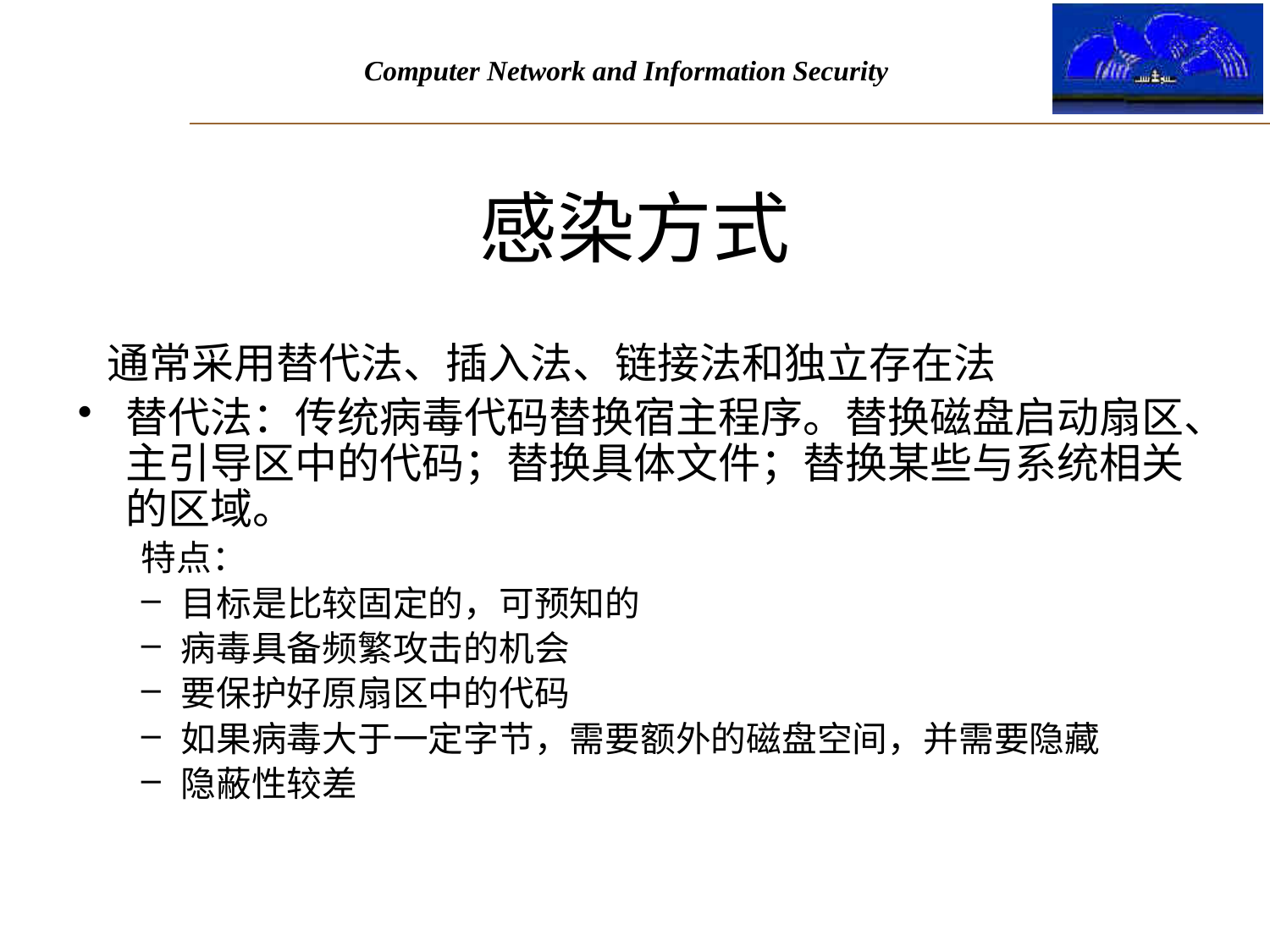

# 感染方式
  通常采用替代法、插入法、链接法和独立存在法
替代法：传统病毒代码替换宿主程序。替换磁盘启动扇区、主引导区中的代码；替换具体文件；替换某些与系统相关的区域。
特点：
目标是比较固定的，可预知的
病毒具备频繁攻击的机会
要保护好原扇区中的代码
如果病毒大于一定字节，需要额外的磁盘空间，并需要隐藏
隐蔽性较差